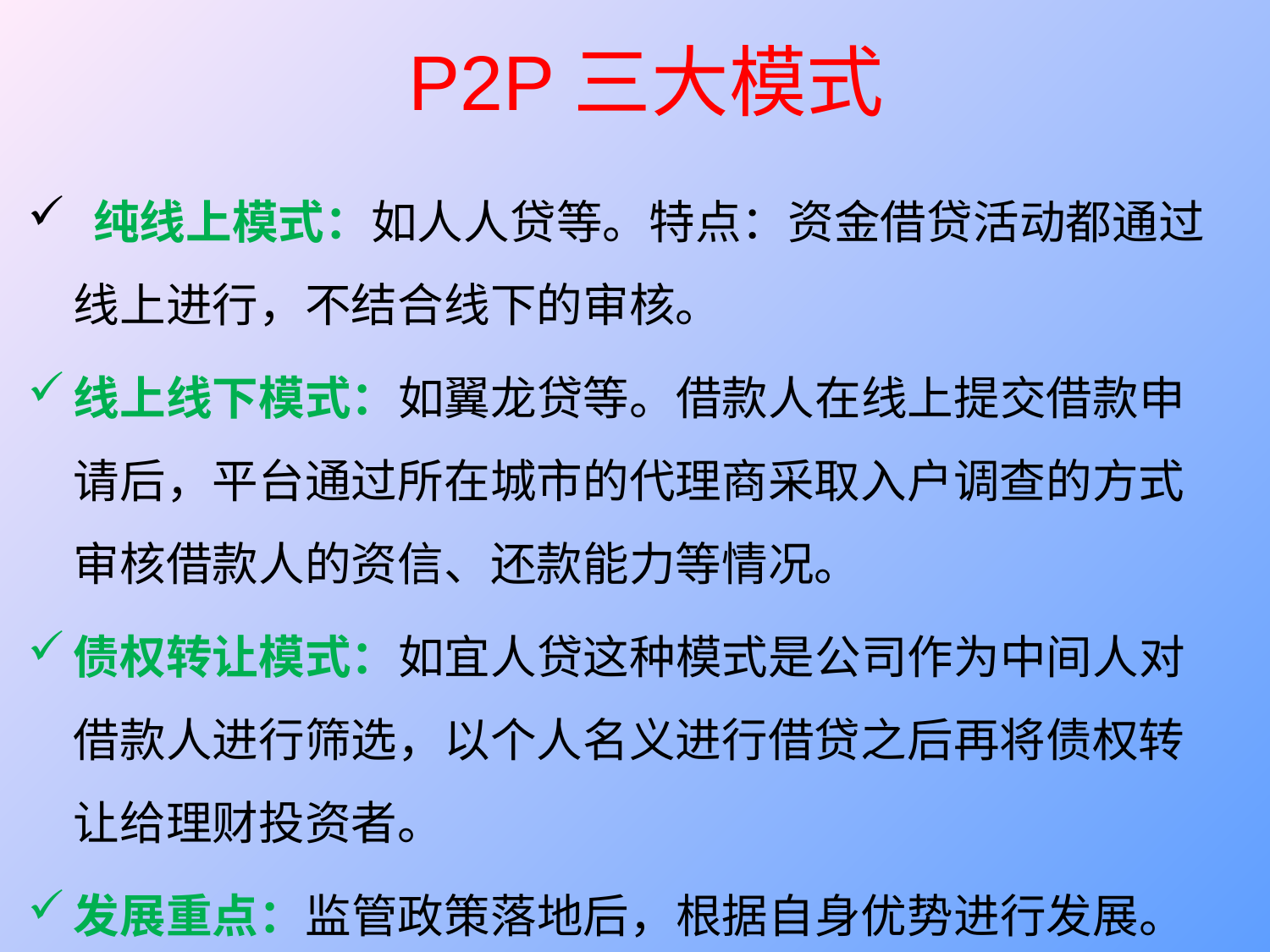

# P2P三大模式
 纯线上模式：如人人贷等。特点：资金借贷活动都通过线上进行，不结合线下的审核。
线上线下模式：如翼龙贷等。借款人在线上提交借款申请后，平台通过所在城市的代理商采取入户调查的方式审核借款人的资信、还款能力等情况。
债权转让模式：如宜人贷这种模式是公司作为中间人对借款人进行筛选，以个人名义进行借贷之后再将债权转让给理财投资者。
发展重点：监管政策落地后，根据自身优势进行发展。